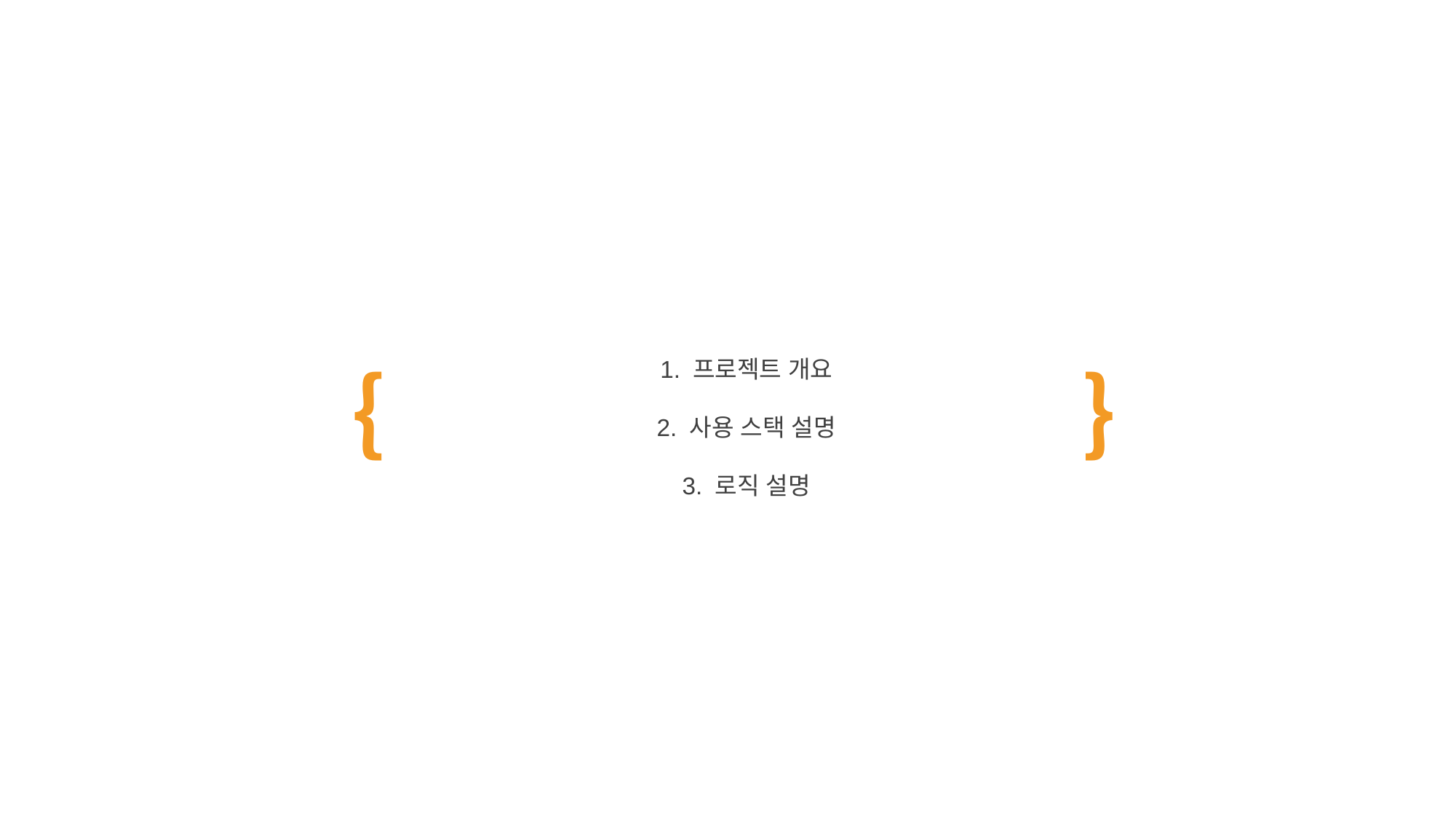

1. 프로젝트 개요
2. 사용 스택 설명
3. 로직 설명
{
}